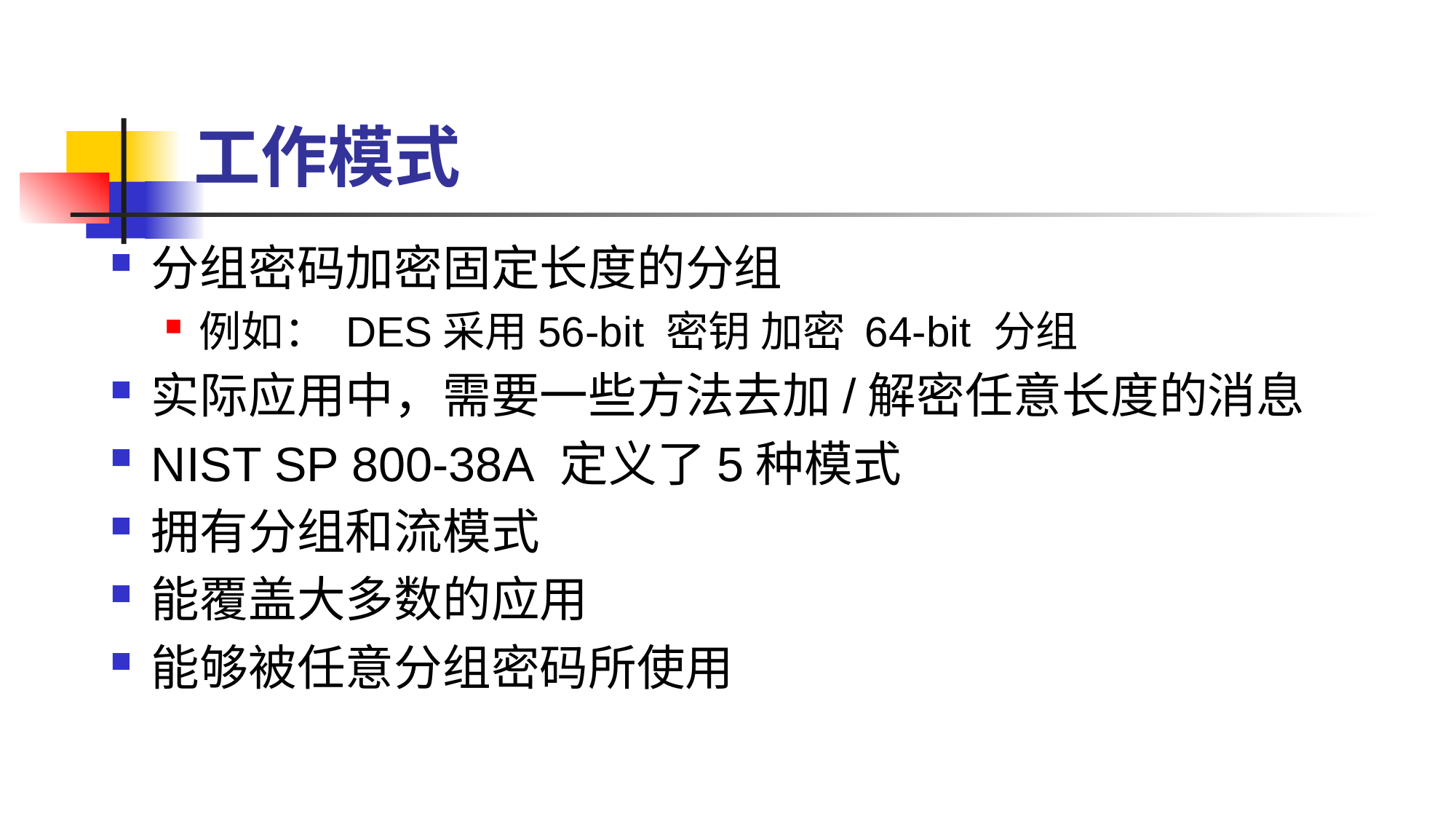

# 工作模式
分组密码加密固定长度的分组
例如： DES采用56-bit 密钥 加密 64-bit 分组
实际应用中，需要一些方法去加/解密任意长度的消息
NIST SP 800-38A 定义了5种模式
拥有分组和流模式
能覆盖大多数的应用
能够被任意分组密码所使用